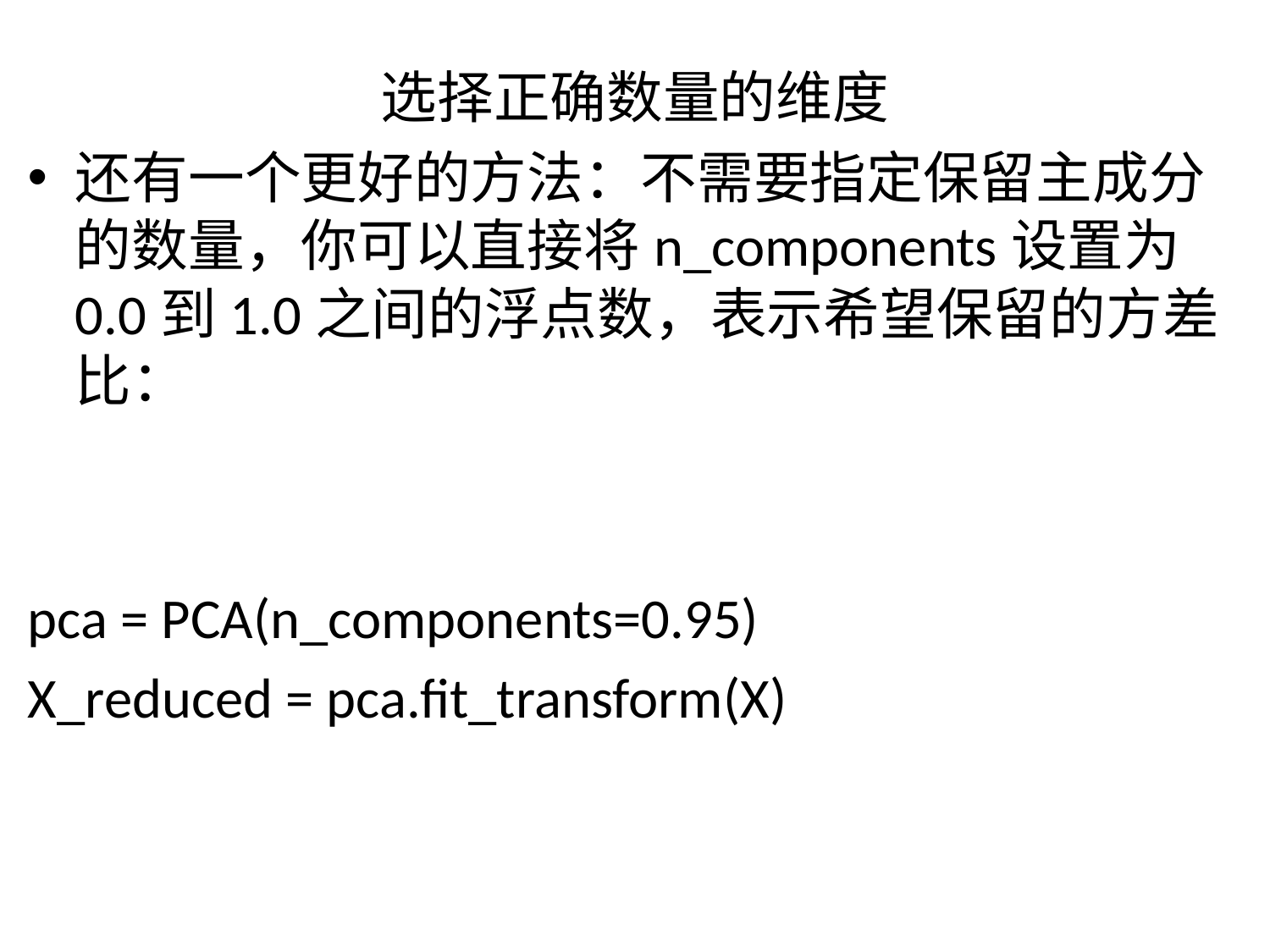

# 选择正确数量的维度
还有一个更好的方法：不需要指定保留主成分的数量，你可以直接将n_components设置为0.0到1.0之间的浮点数，表示希望保留的方差比：

pca = PCA(n_components=0.95)
X_reduced = pca.fit_transform(X)